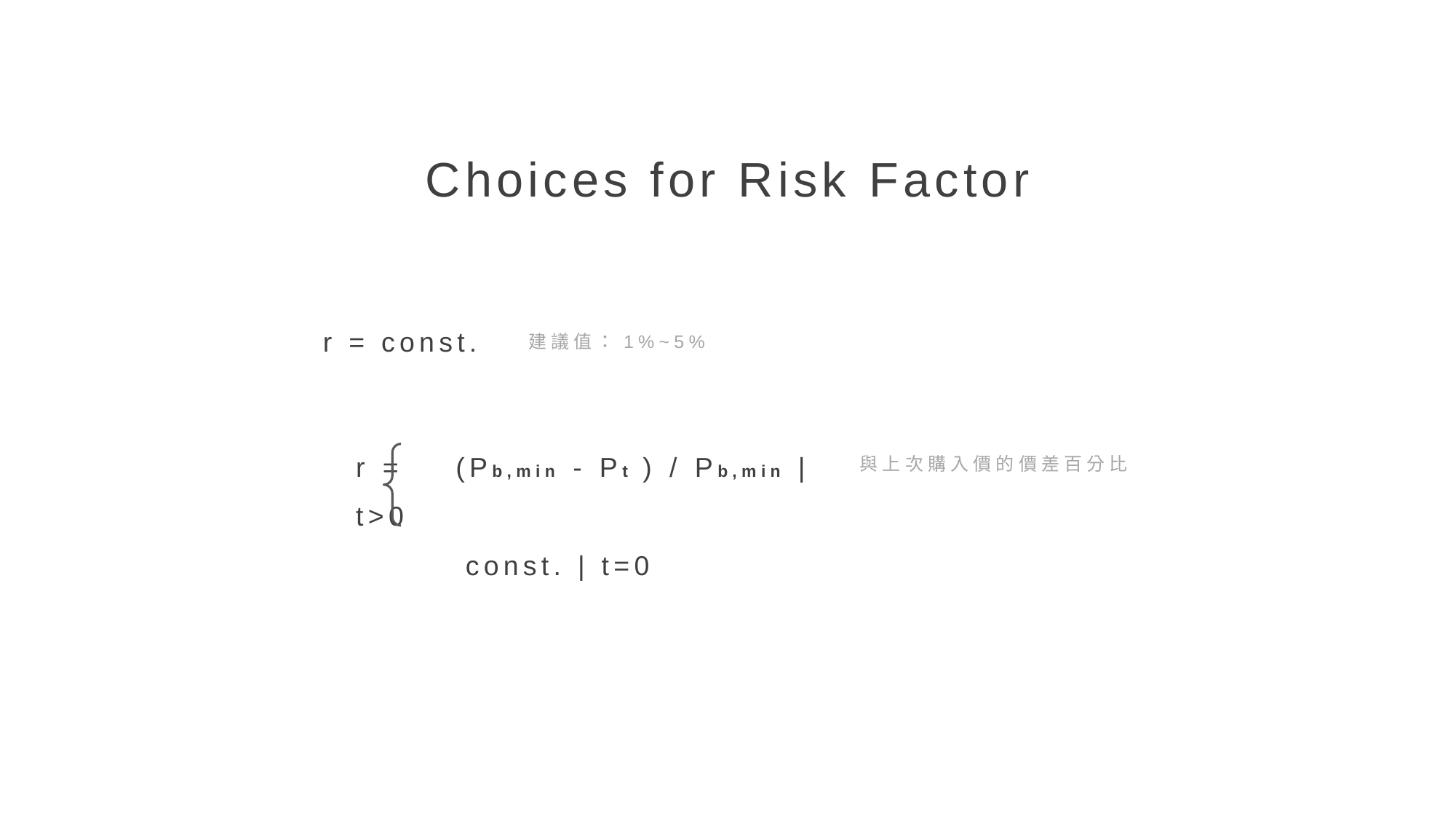

Choices for Risk Factor
r = const.
建議值：1%~5%
r =    (Pb,min - Pt ) / Pb,min | t>0
         const. | t=0
與上次購入價的價差百分比